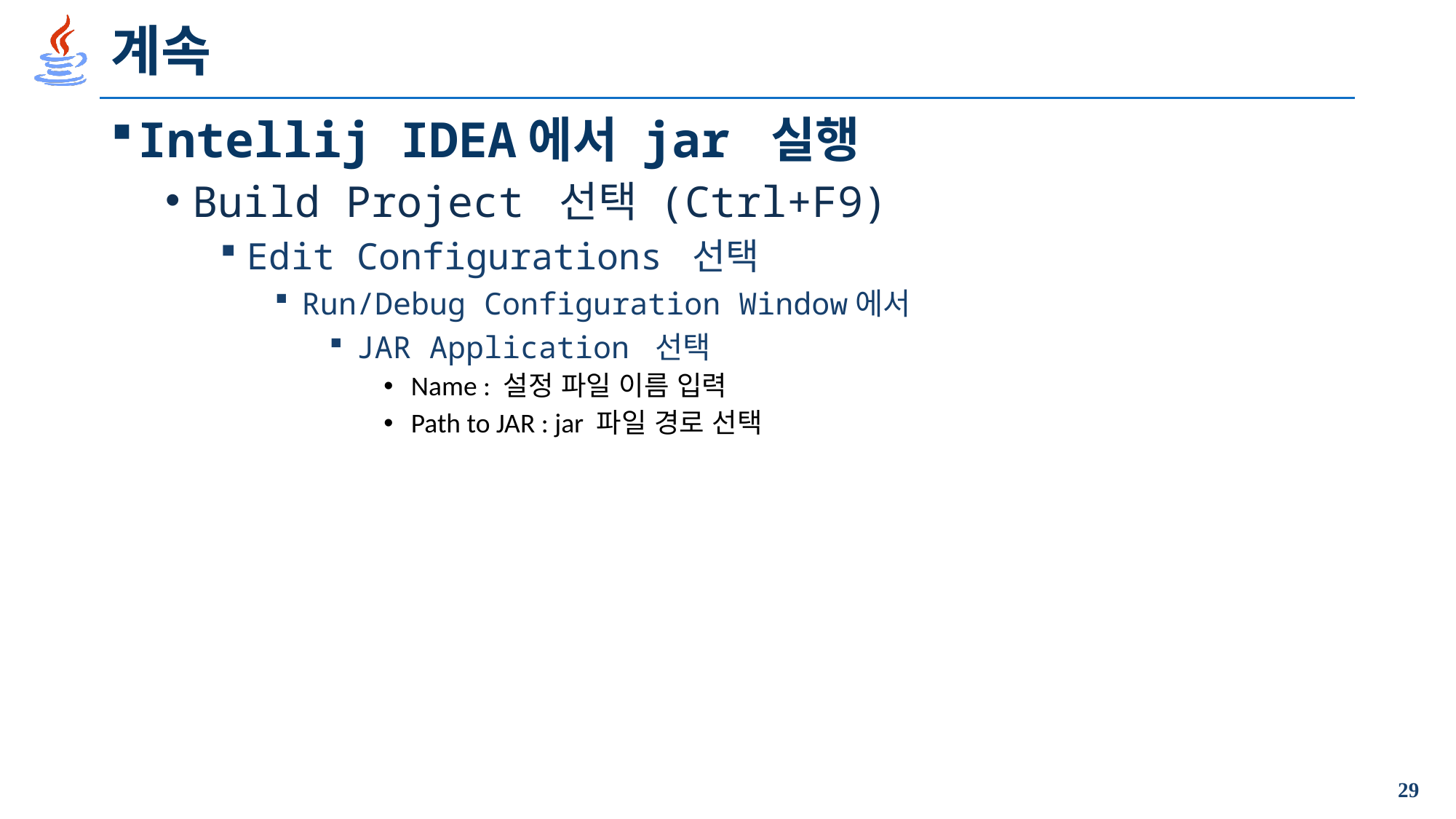

# 계속
Intellij IDEA에서 jar 실행
Build Project 선택 (Ctrl+F9)
Edit Configurations 선택
Run/Debug Configuration Window에서
JAR Application 선택
Name : 설정 파일 이름 입력
Path to JAR : jar 파일 경로 선택
29